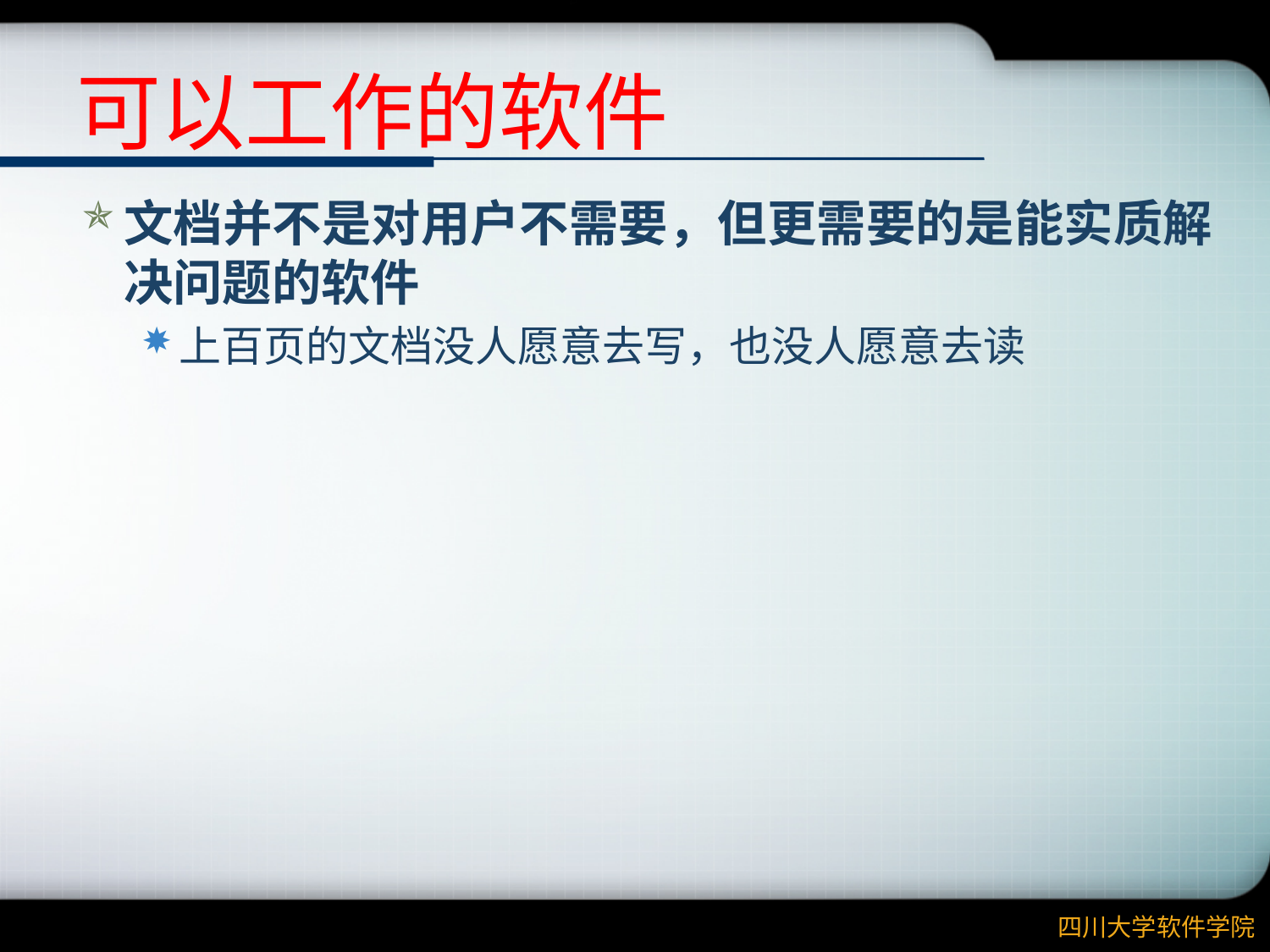

# 可以工作的软件
文档并不是对用户不需要，但更需要的是能实质解决问题的软件
上百页的文档没人愿意去写，也没人愿意去读